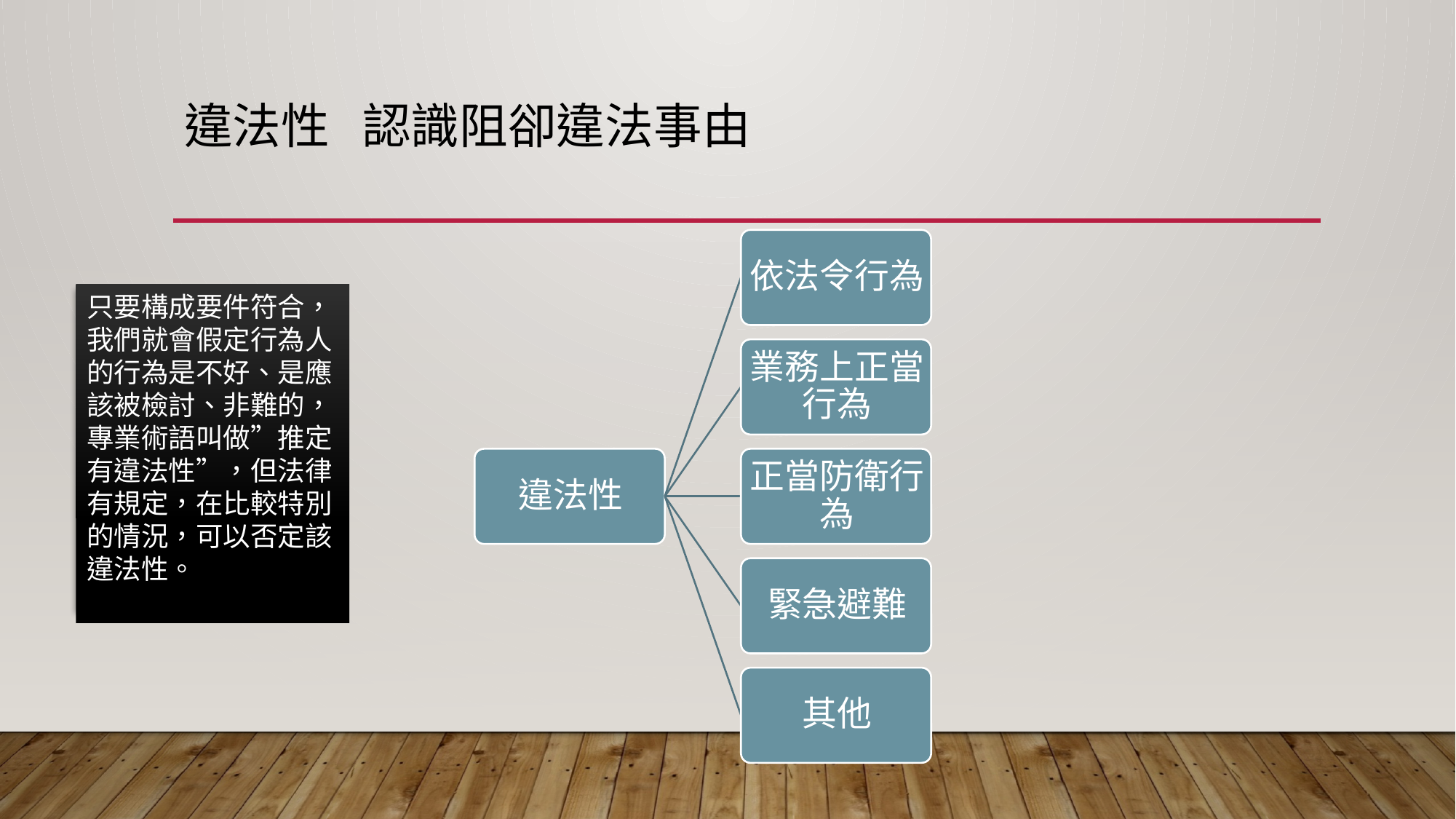

# 違法性   認識阻卻違法事由
違法性

依法令行為

業務上正當行為

正當防衛行為

緊急避難

其他
只要構成要件符合，我們就會假定行為人的行為是不好、是應該被檢討、非難的，專業術語叫做”推定有違法性”，但法律有規定，在比較特別的情況，可以否定該違法性。